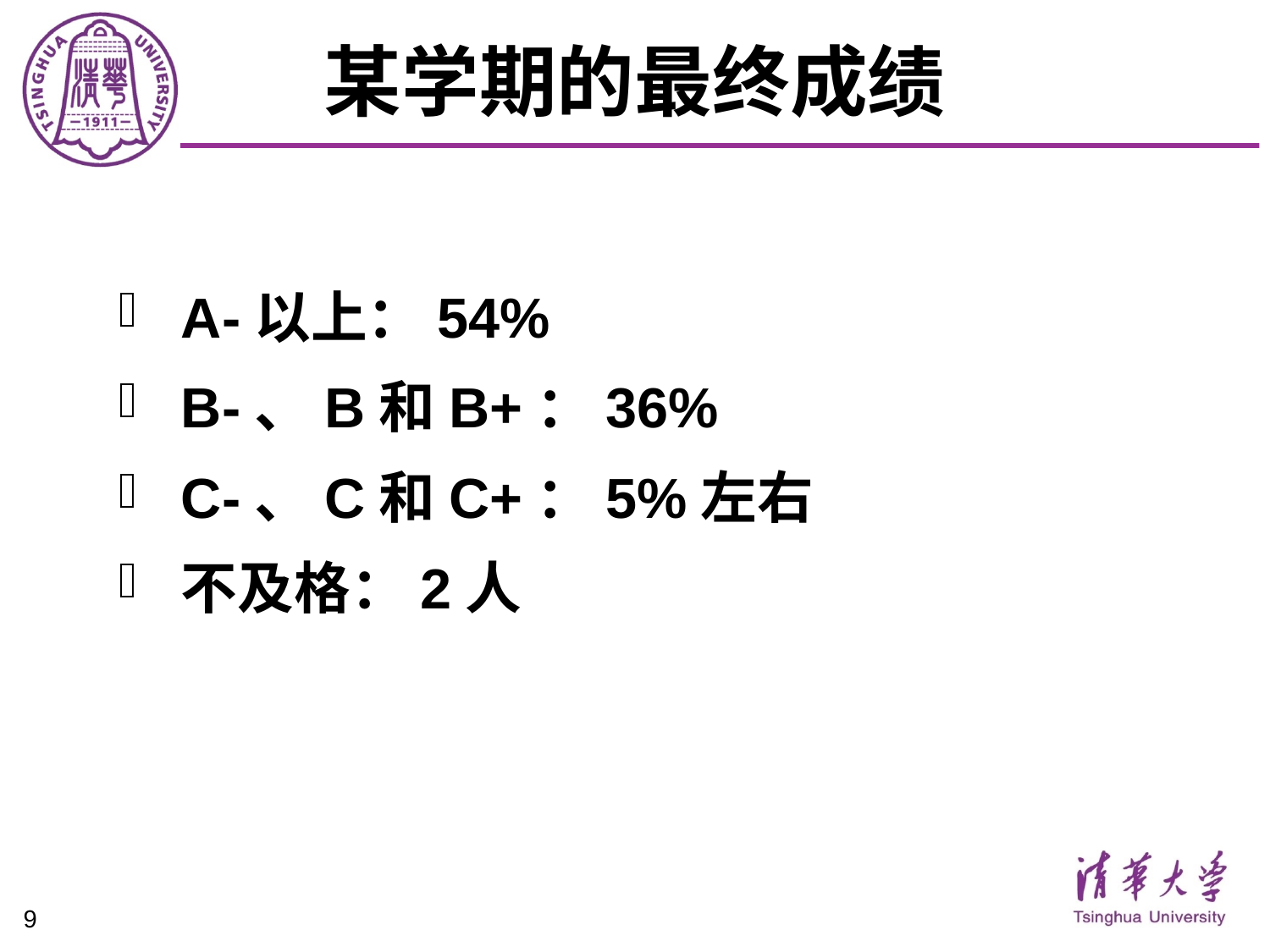

# 某学期的最终成绩
A-以上：54%
B-、B和B+：36%
C-、C和C+：5%左右
不及格：2人
9